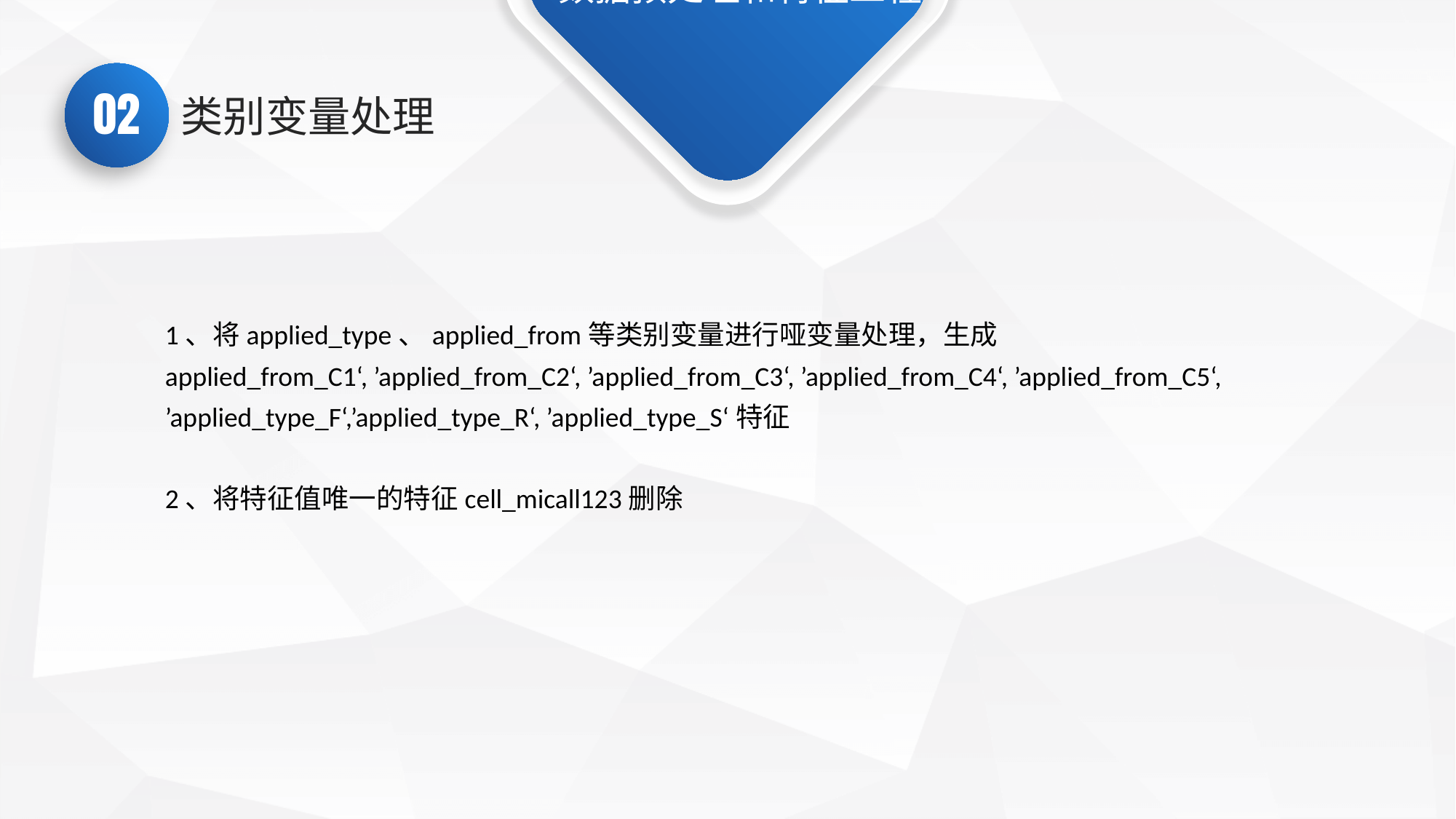

数据预处理和特征工程
02
类别变量处理
1、将applied_type、applied_from等类别变量进行哑变量处理，生成     applied_from_C1‘, ’applied_from_C2‘, ’applied_from_C3‘, ’applied_from_C4‘, ’applied_from_C5‘, ’applied_type_F‘,’applied_type_R‘, ’applied_type_S‘特征

2、将特征值唯一的特征cell_micall123删除